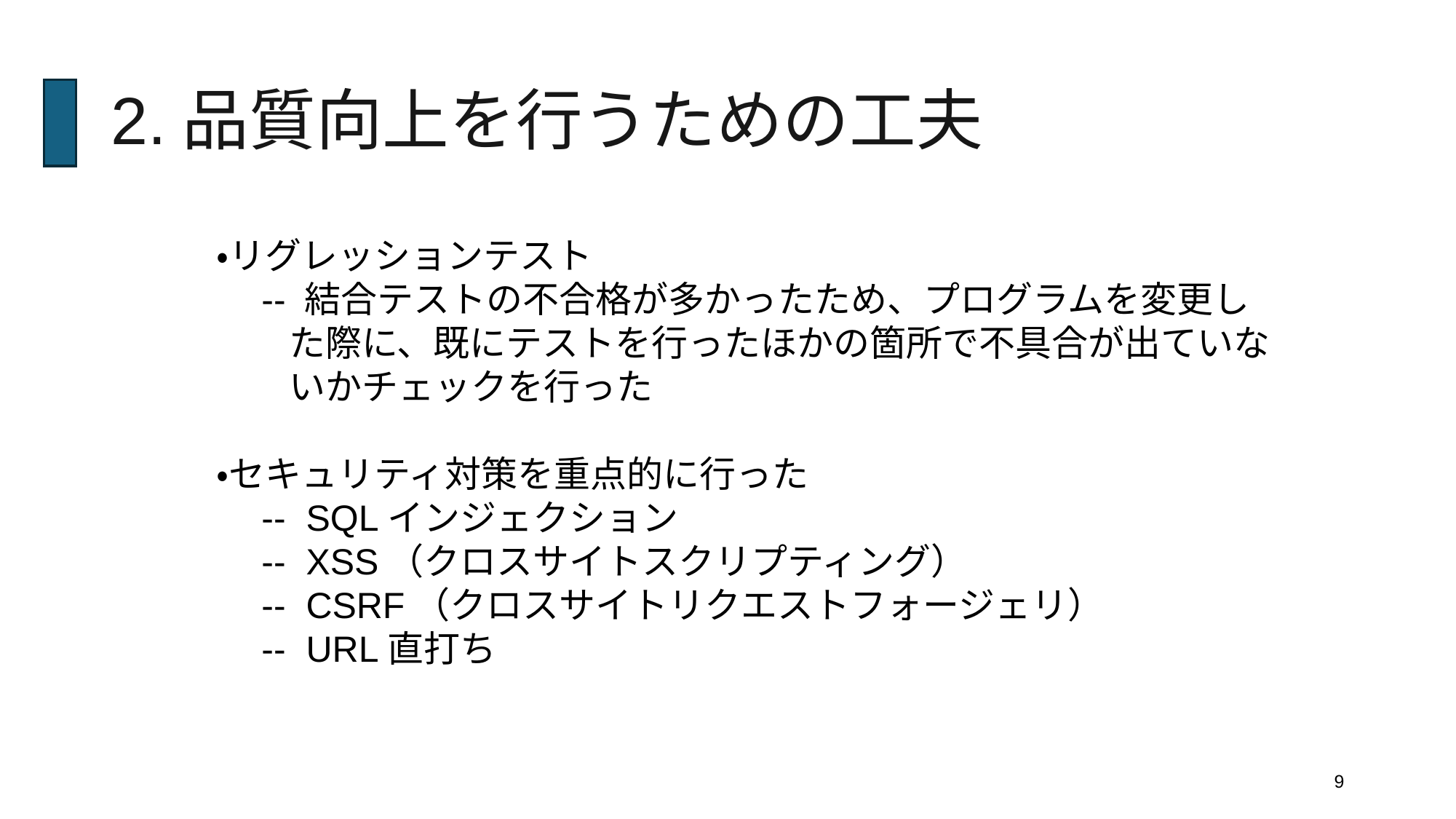

# 2.品質向上を行うための工夫

・リグレッションテスト
　-- 結合テストの不合格が多かったため、プログラムを変更し
　　た際に、既にテストを行ったほかの箇所で不具合が出ていな
　　いかチェックを行った

・セキュリティ対策を重点的に行った
　--  SQLインジェクション
　--  XSS（クロスサイトスクリプティング）
　--  CSRF（クロスサイトリクエストフォージェリ）
　--  URL直打ち
9